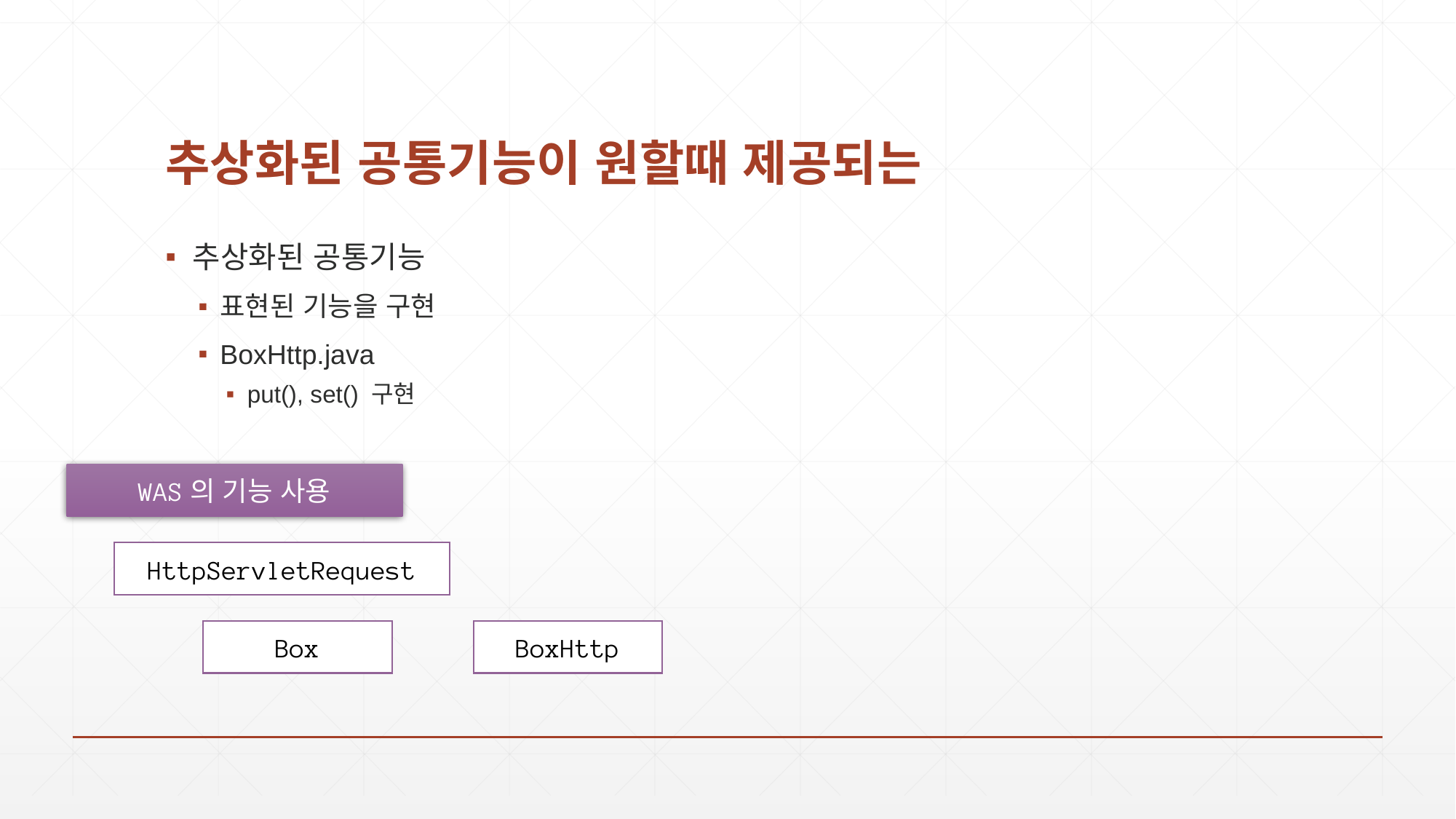

# 추상화된 공통기능이 원할때 제공되는
추상화된 공통기능
표현된 기능을 구현
BoxHttp.java
put(), set() 구현
WAS의 기능 사용
HttpServletRequest
Box
BoxHttp